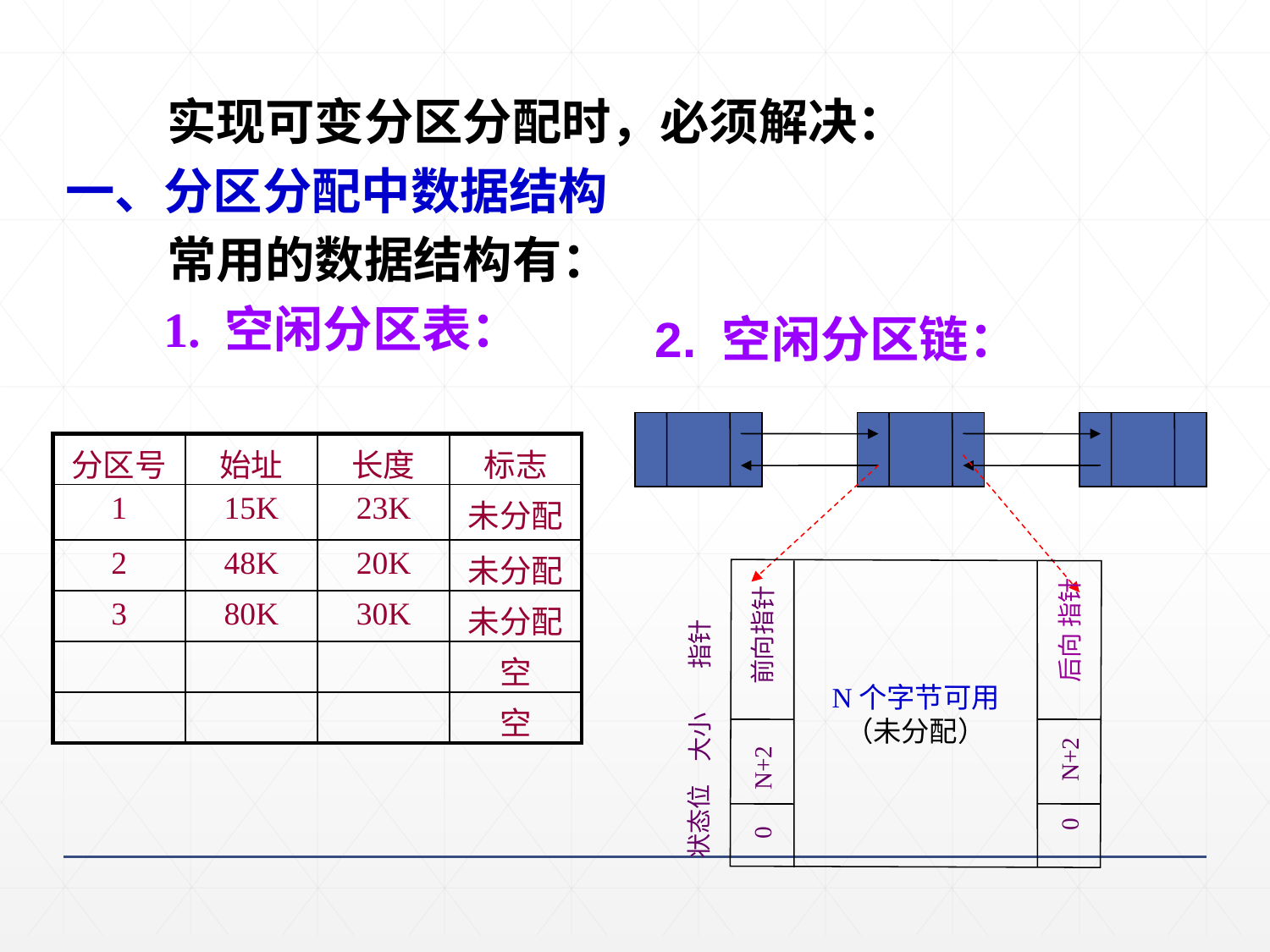

实现可变分区分配时，必须解决：
一、分区分配中数据结构
        常用的数据结构有：
        1. 空闲分区表：
2. 空闲分区链：

| 分区号 | 始址 | 长度 | 标志 |
| --- | --- | --- | --- |
| 1 | 15K | 23K | 未分配 |
| 2 | 48K | 20K | 未分配 |
| 3 | 80K | 30K | 未分配 |
|  |  |  | 空 |
|  |  |  | 空 |

N个字节可用
（未分配）

0      N+2        后向 指针
0      N+2         前向指针
状态位    大小        指针